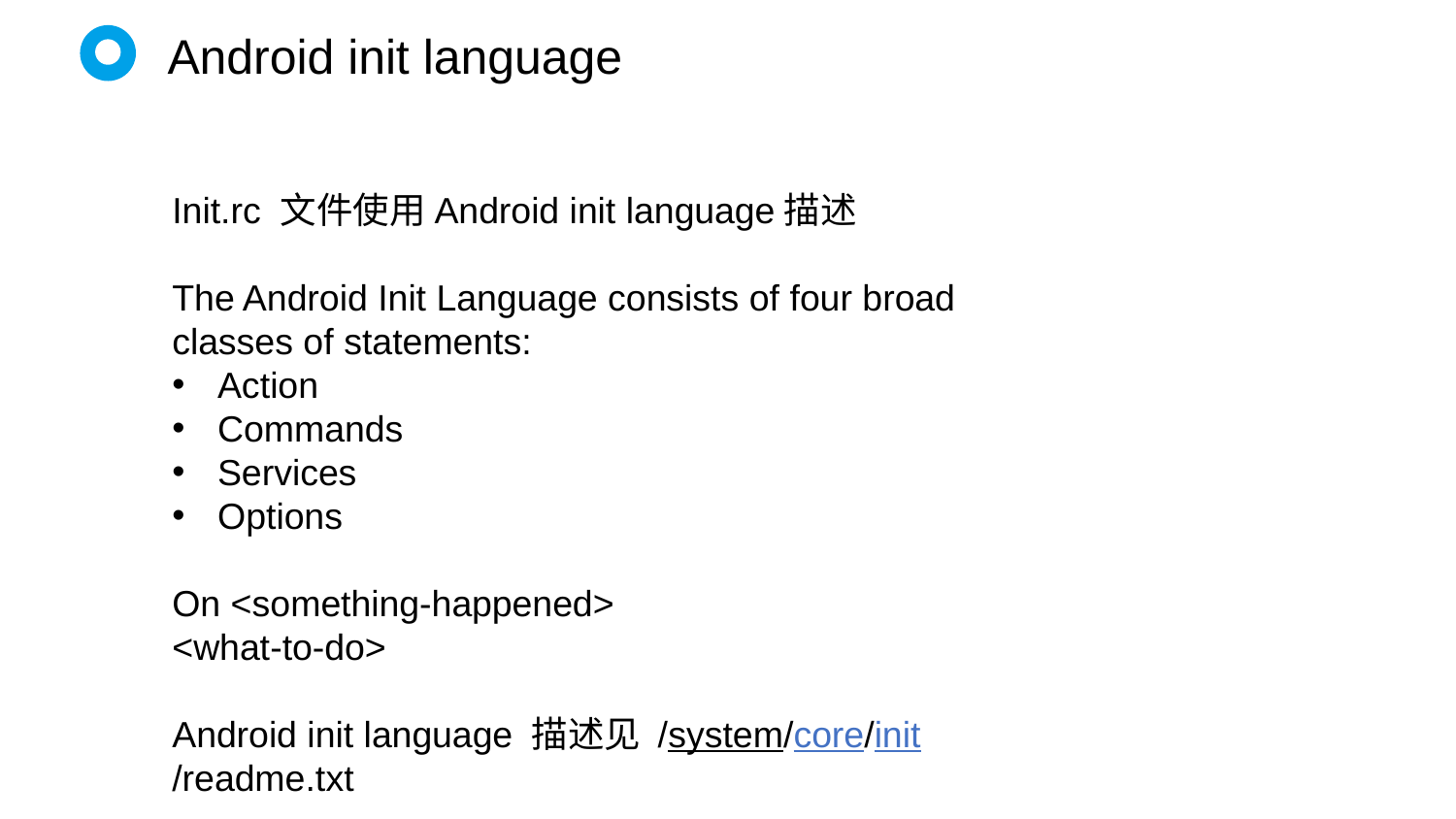

Android init language

Init.rc 文件使用Android init language描述

The Android Init Language consists of four broad classes of statements:
Action
Commands
Services
Options

On <something-happened>
<what-to-do>

Android init language 描述见 /system/core/init/readme.txt